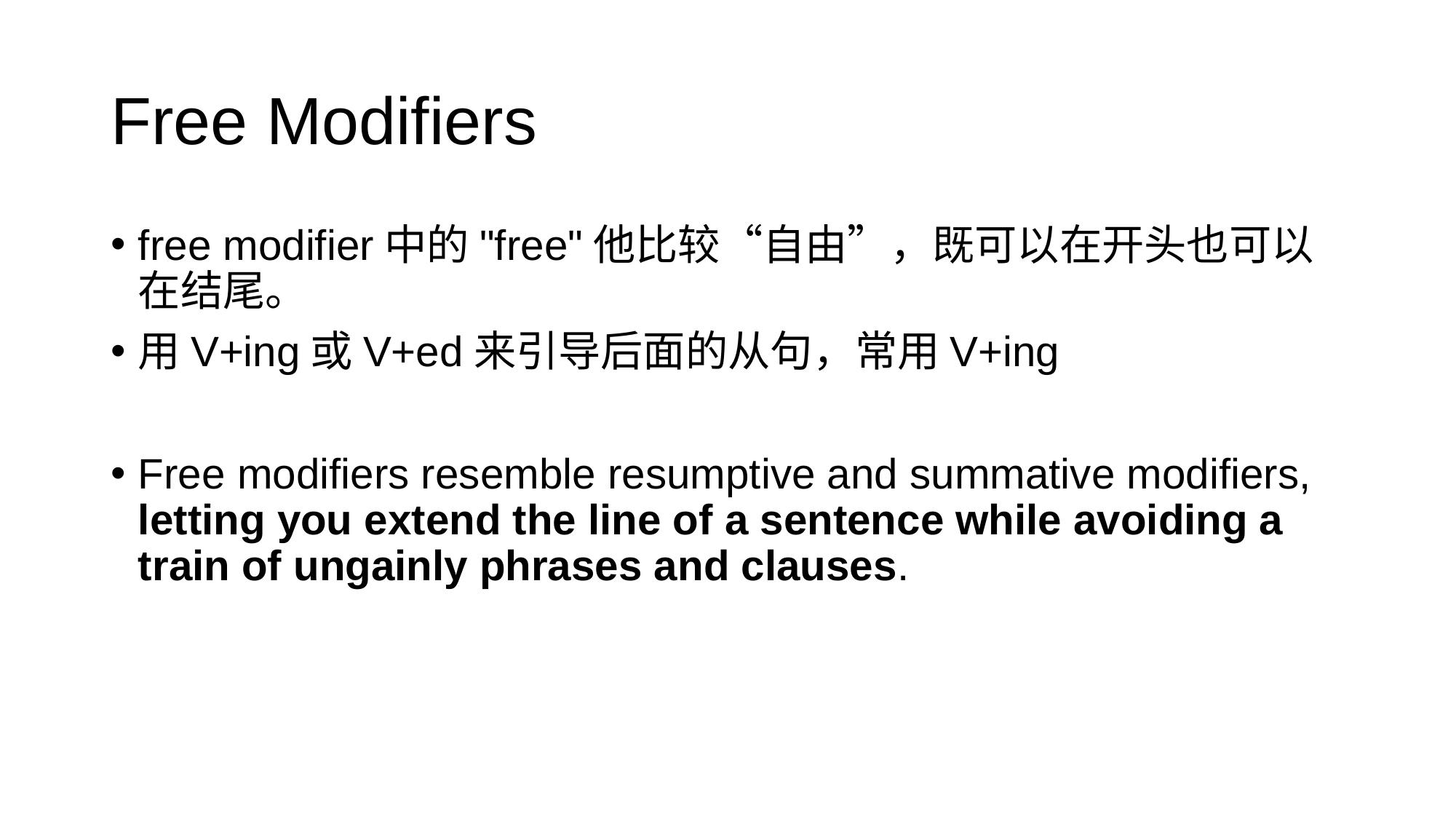

# Free Modifiers
free modifier中的"free"他比较“自由”，既可以在开头也可以在结尾。
用V+ing或V+ed来引导后面的从句，常用V+ing

Free modifiers resemble resumptive and summative modifiers, letting you extend the line of a sentence while avoiding a train of ungainly phrases and clauses.